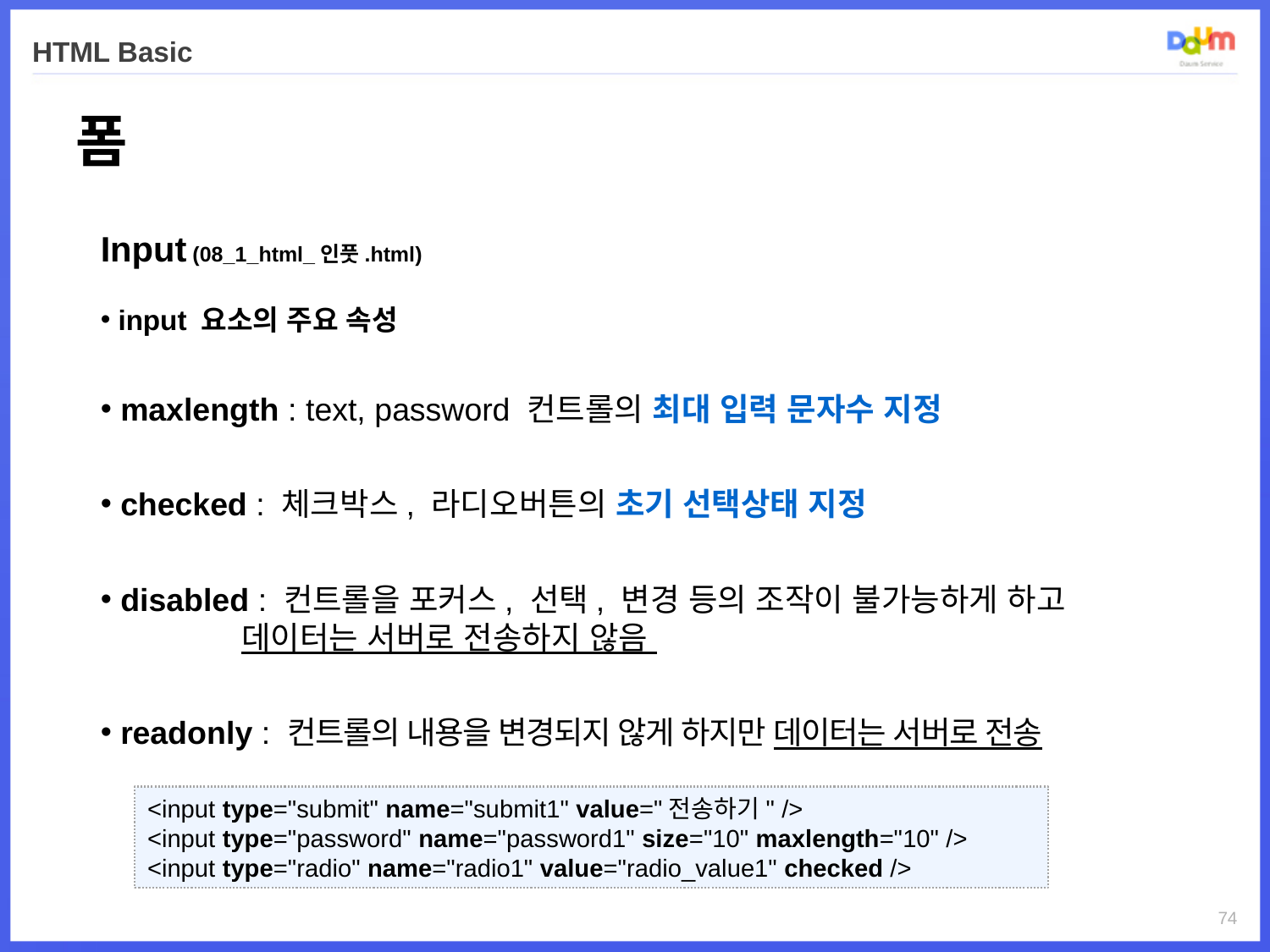

# HTML Basic
폼
Input (08_1_html_인풋.html)
 input 요소의 주요 속성

 maxlength : text, password 컨트롤의 최대 입력 문자수 지정

 checked : 체크박스, 라디오버튼의 초기 선택상태 지정

 disabled : 컨트롤을 포커스, 선택, 변경 등의 조작이 불가능하게 하고
               데이터는 서버로 전송하지 않음

 readonly : 컨트롤의 내용을 변경되지 않게 하지만 데이터는 서버로 전송

<input type="submit" name="submit1" value="전송하기" />
<input type="password" name="password1" size="10" maxlength="10" />
<input type="radio" name="radio1" value="radio_value1" checked />
74